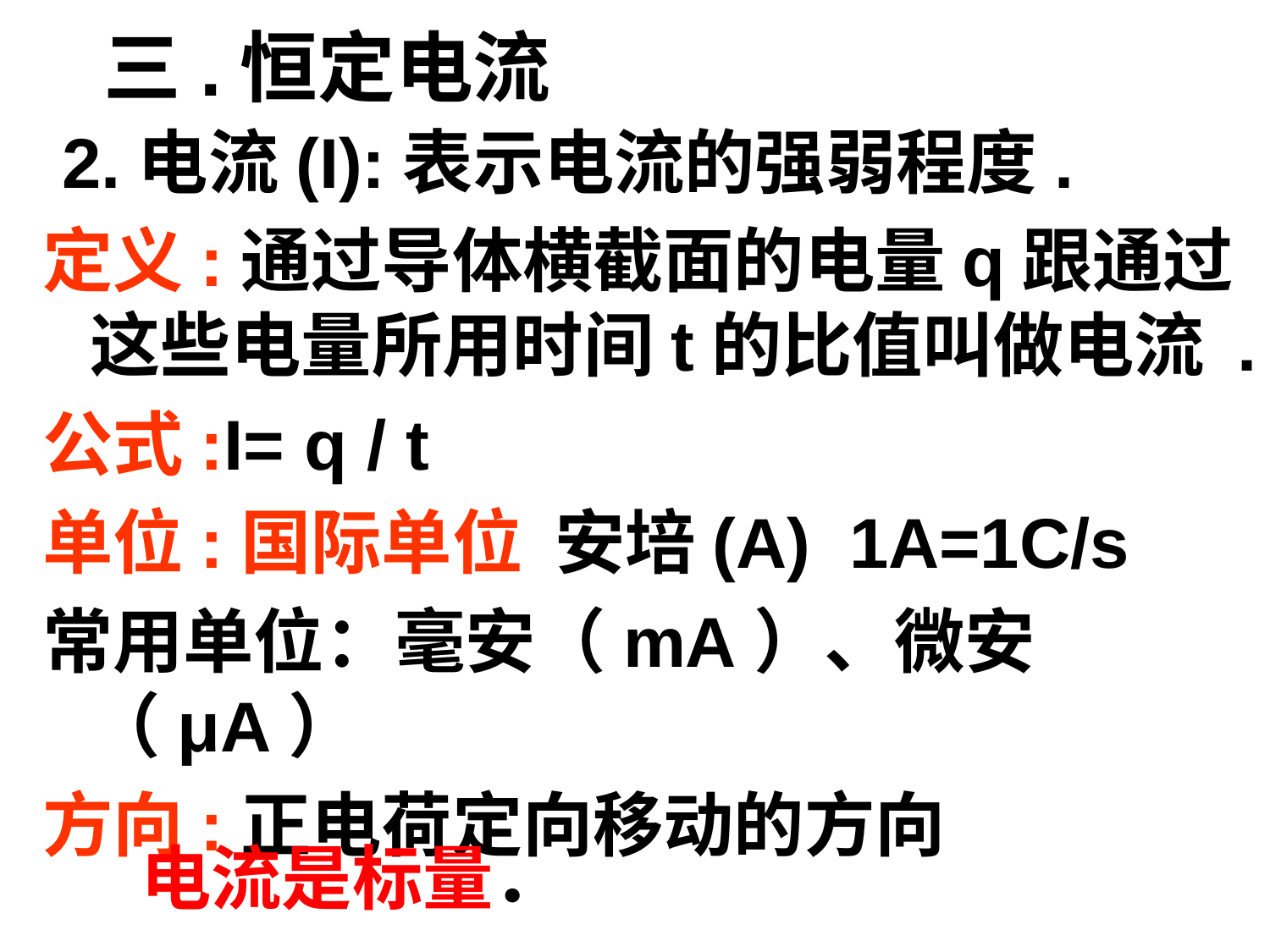

# 三.恒定电流
 2.电流(I):表示电流的强弱程度.
定义:通过导体横截面的电量q跟通过这些电量所用时间t的比值叫做电流 .
公式:I= q / t
单位:国际单位  安培(A)  1A=1C/s
常用单位：毫安（mA）、微安（μA）
方向:正电荷定向移动的方向
电流是标量．